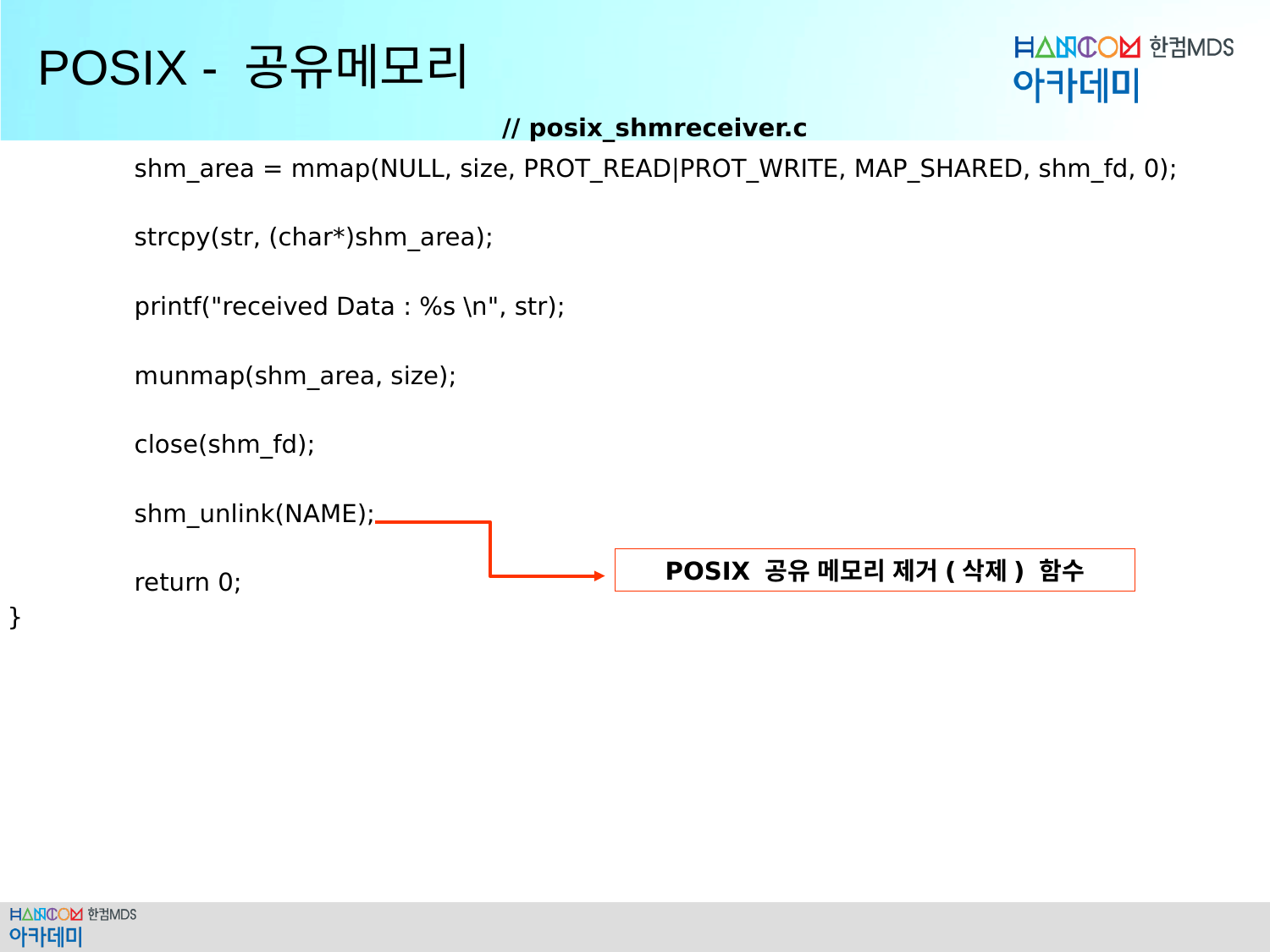

# POSIX - 공유메모리
// posix_shmreceiver.c
	shm_area = mmap(NULL, size, PROT_READ|PROT_WRITE, MAP_SHARED, shm_fd, 0);

	strcpy(str, (char*)shm_area);

	printf("received Data : %s \n", str);

	munmap(shm_area, size);

	close(shm_fd);

	shm_unlink(NAME);

	return 0;
}
POSIX 공유 메모리 제거(삭제) 함수